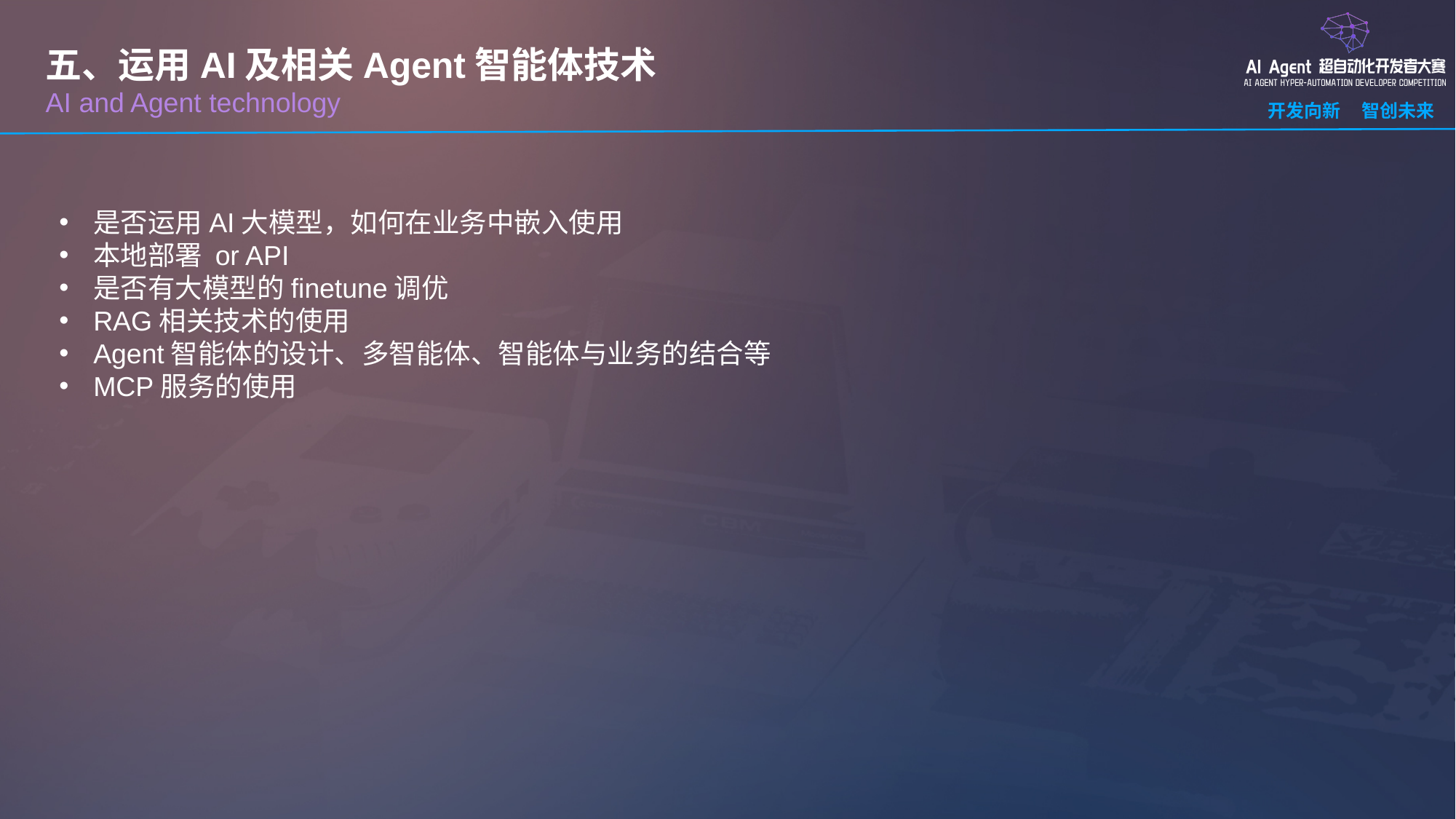

五、运用AI及相关Agent智能体技术
AI and Agent technology
是否运用AI大模型，如何在业务中嵌入使用
本地部署 or API
是否有大模型的finetune调优
RAG相关技术的使用
Agent智能体的设计、多智能体、智能体与业务的结合等
MCP服务的使用